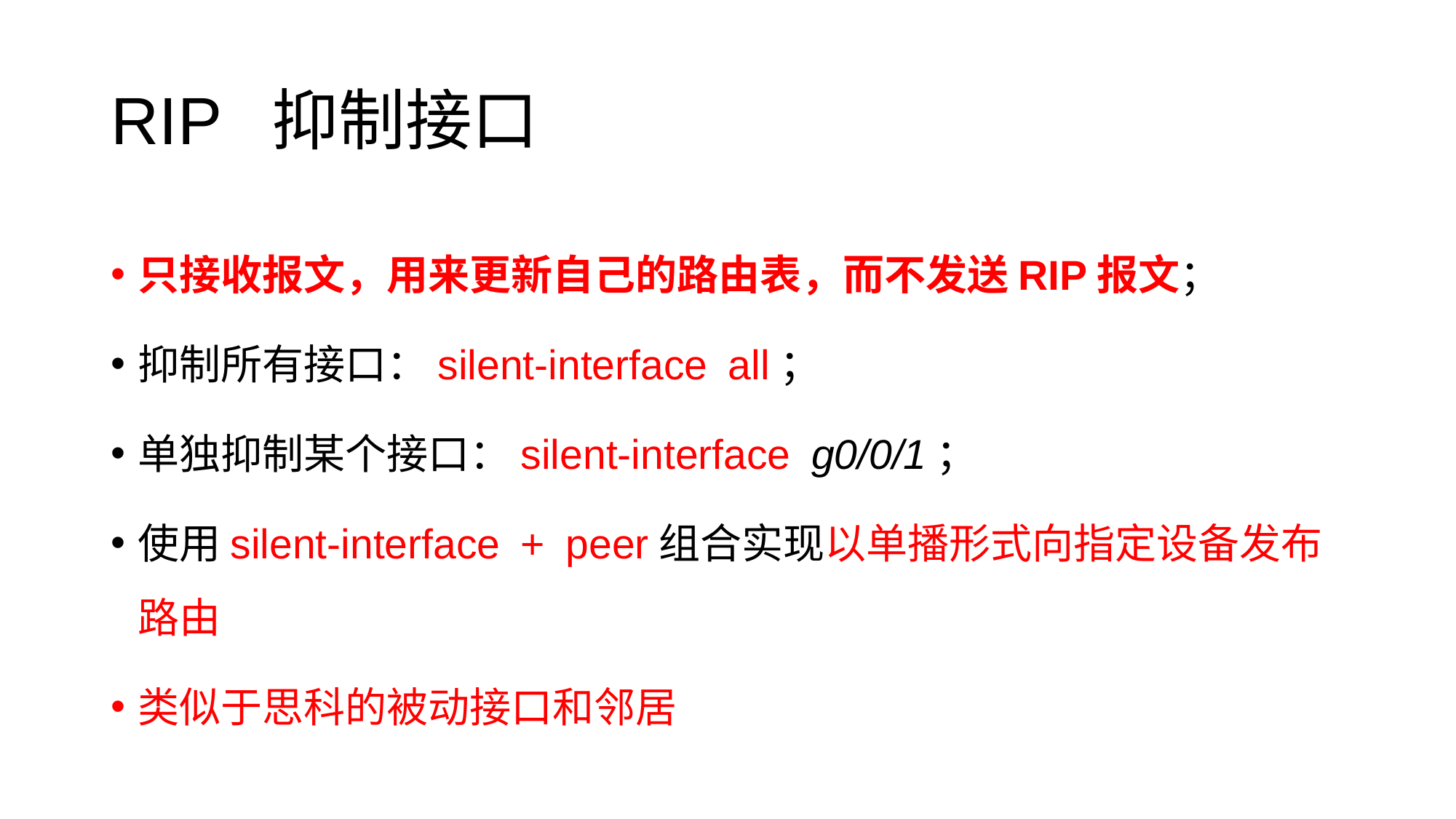

# RIP 抑制接口
只接收报文，用来更新自己的路由表，而不发送RIP报文；
抑制所有接口：silent-interface all；
单独抑制某个接口：silent-interface g0/0/1；
使用silent-interface + peer组合实现以单播形式向指定设备发布路由
类似于思科的被动接口和邻居